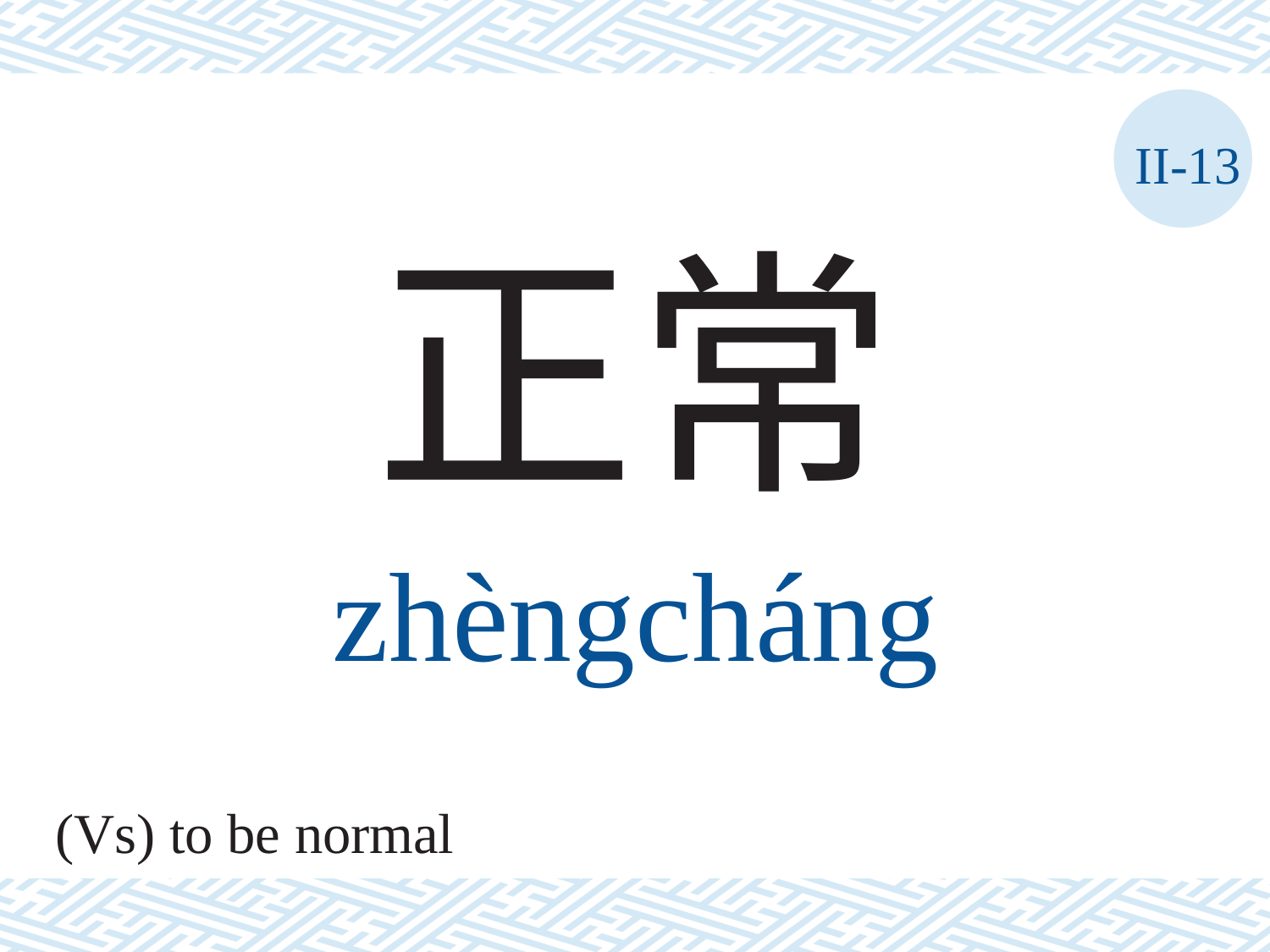

II-13
正常
zhèngcháng
(Vs) to be normal